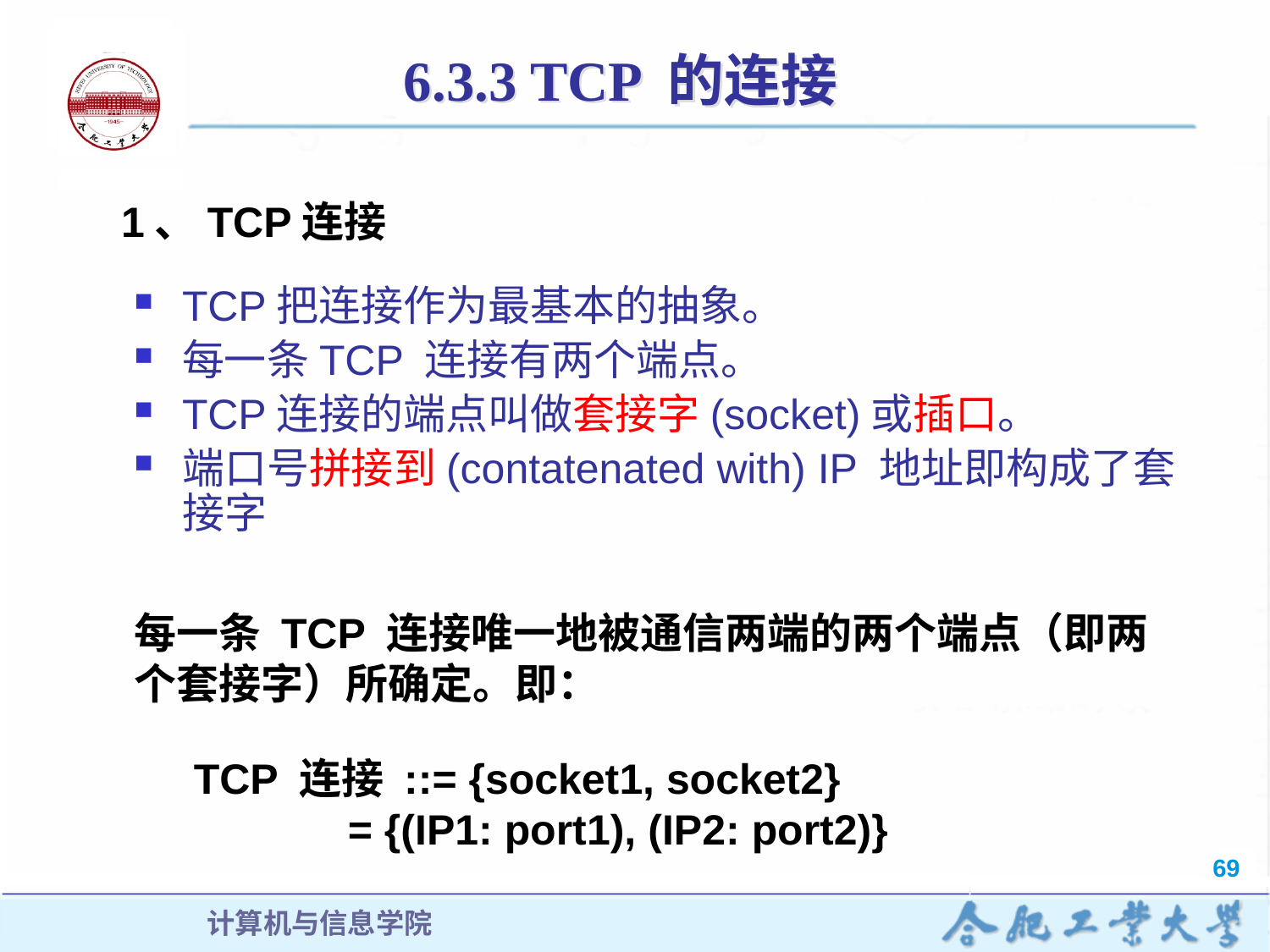

# 6.3.3 TCP 的连接
1、TCP连接
TCP把连接作为最基本的抽象。
每一条TCP 连接有两个端点。
TCP连接的端点叫做套接字(socket)或插口。
端口号拼接到(contatenated with) IP 地址即构成了套接字
每一条 TCP 连接唯一地被通信两端的两个端点（即两个套接字）所确定。即：
TCP 连接 ::= {socket1, socket2}
             = {(IP1: port1), (IP2: port2)}